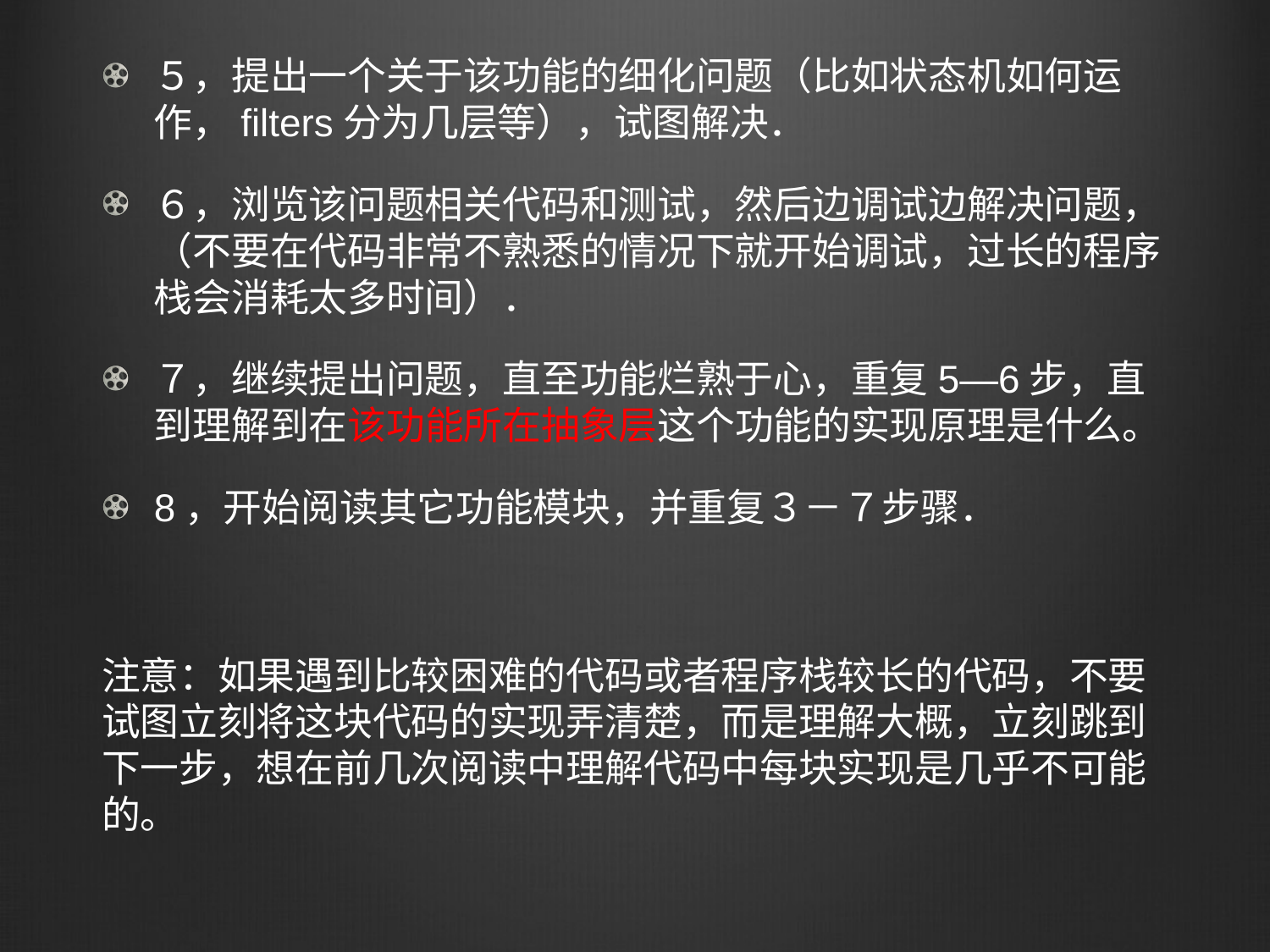

５，提出一个关于该功能的细化问题（比如状态机如何运作，filters分为几层等），试图解决．
６，浏览该问题相关代码和测试，然后边调试边解决问题，（不要在代码非常不熟悉的情况下就开始调试，过长的程序栈会消耗太多时间）．
７，继续提出问题，直至功能烂熟于心，重复5—6步，直到理解到在该功能所在抽象层这个功能的实现原理是什么。
8，开始阅读其它功能模块，并重复３－７步骤．

注意：如果遇到比较困难的代码或者程序栈较长的代码，不要试图立刻将这块代码的实现弄清楚，而是理解大概，立刻跳到下一步，想在前几次阅读中理解代码中每块实现是几乎不可能的。